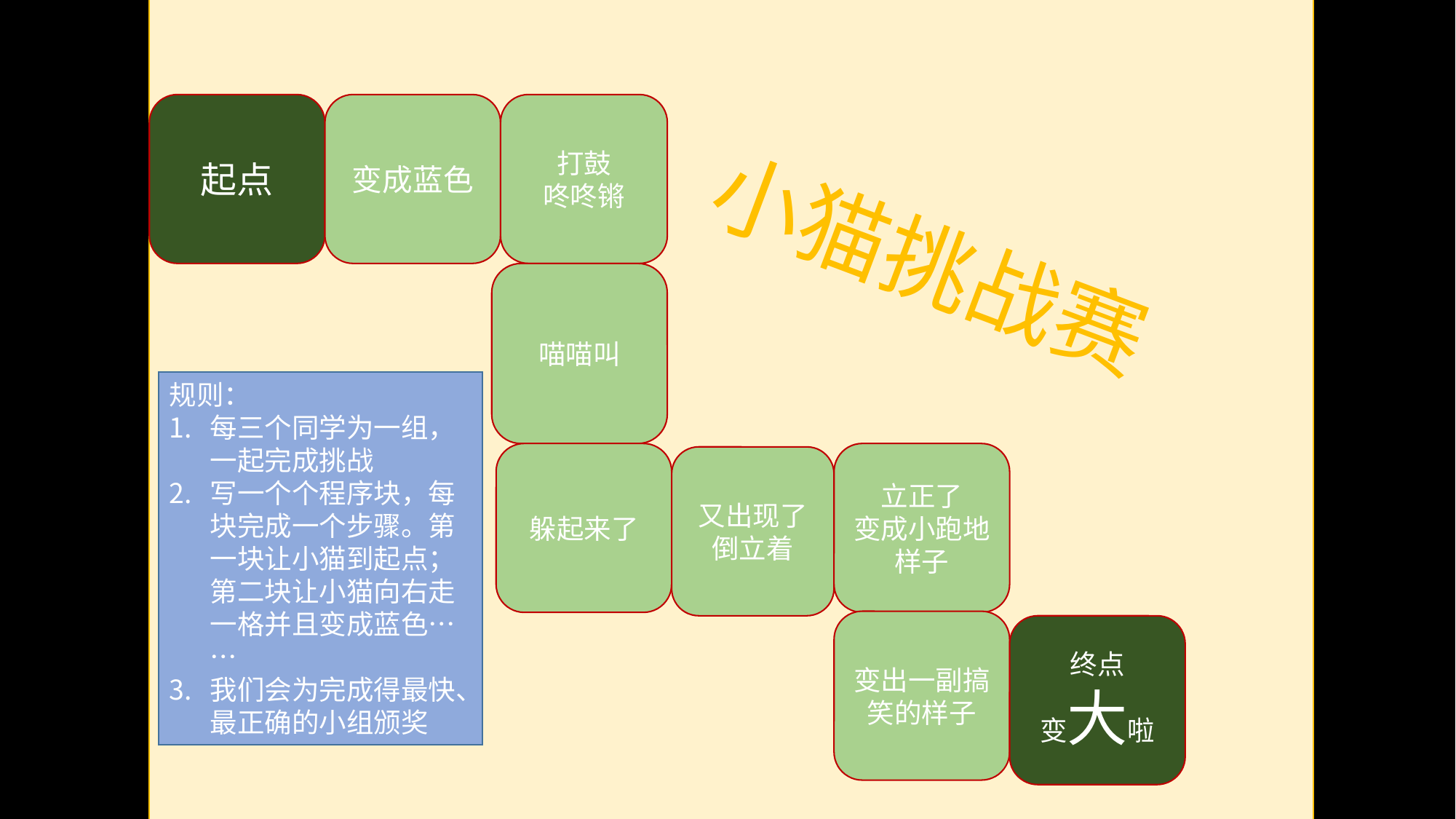

打鼓
咚咚锵
起点
变成蓝色
小猫挑战赛
喵喵叫
规则：
每三个同学为一组，一起完成挑战
写一个个程序块，每块完成一个步骤。第一块让小猫到起点；第二块让小猫向右走一格并且变成蓝色……
我们会为完成得最快、最正确的小组颁奖
躲起来了
立正了
变成小跑地样子
又出现了倒立着
变出一副搞笑的样子
终点
变大啦